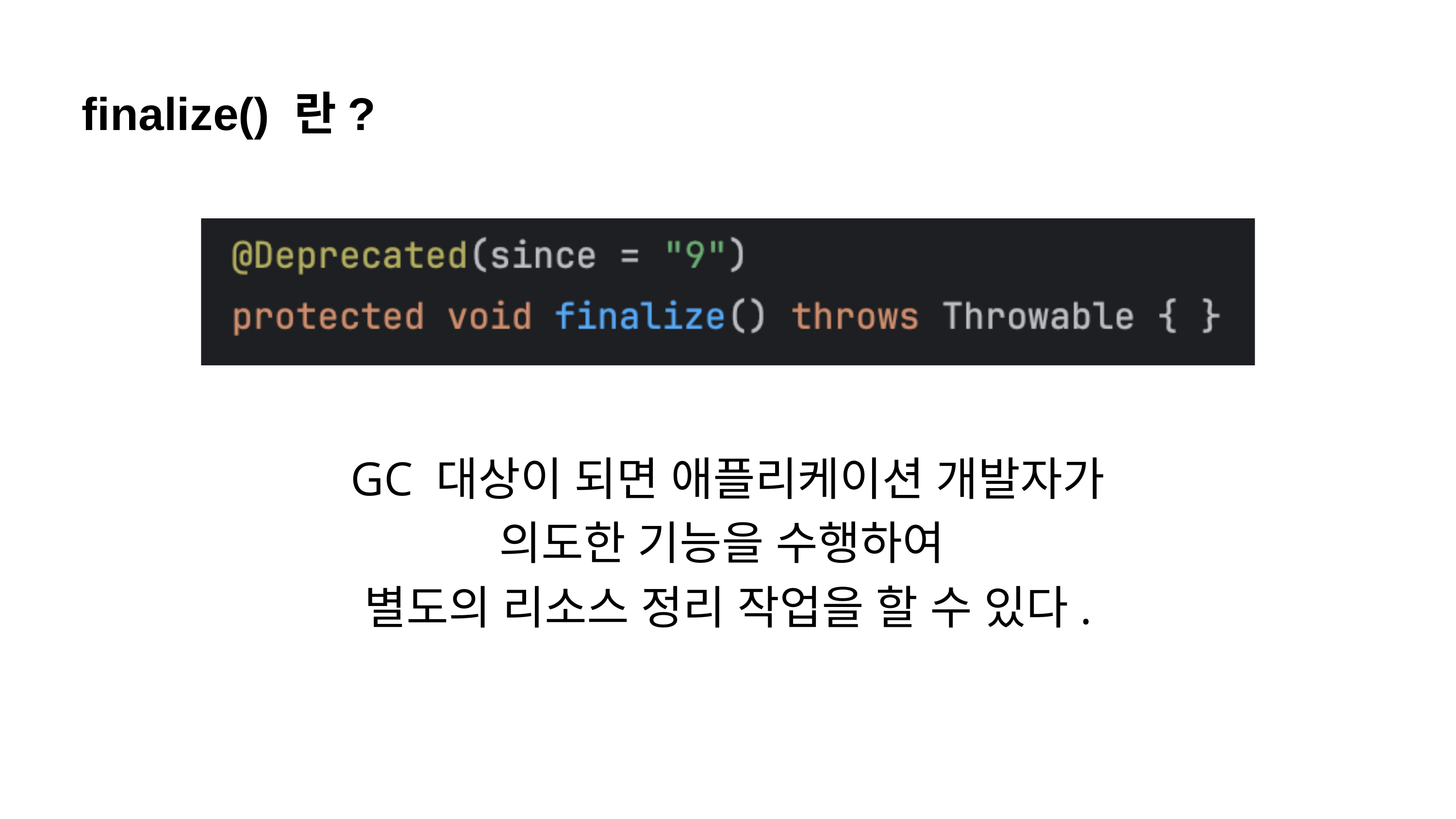

finalize() 란?

GC 대상이 되면 애플리케이션 개발자가
의도한 기능을 수행하여
별도의 리소스 정리 작업을 할 수 있다.